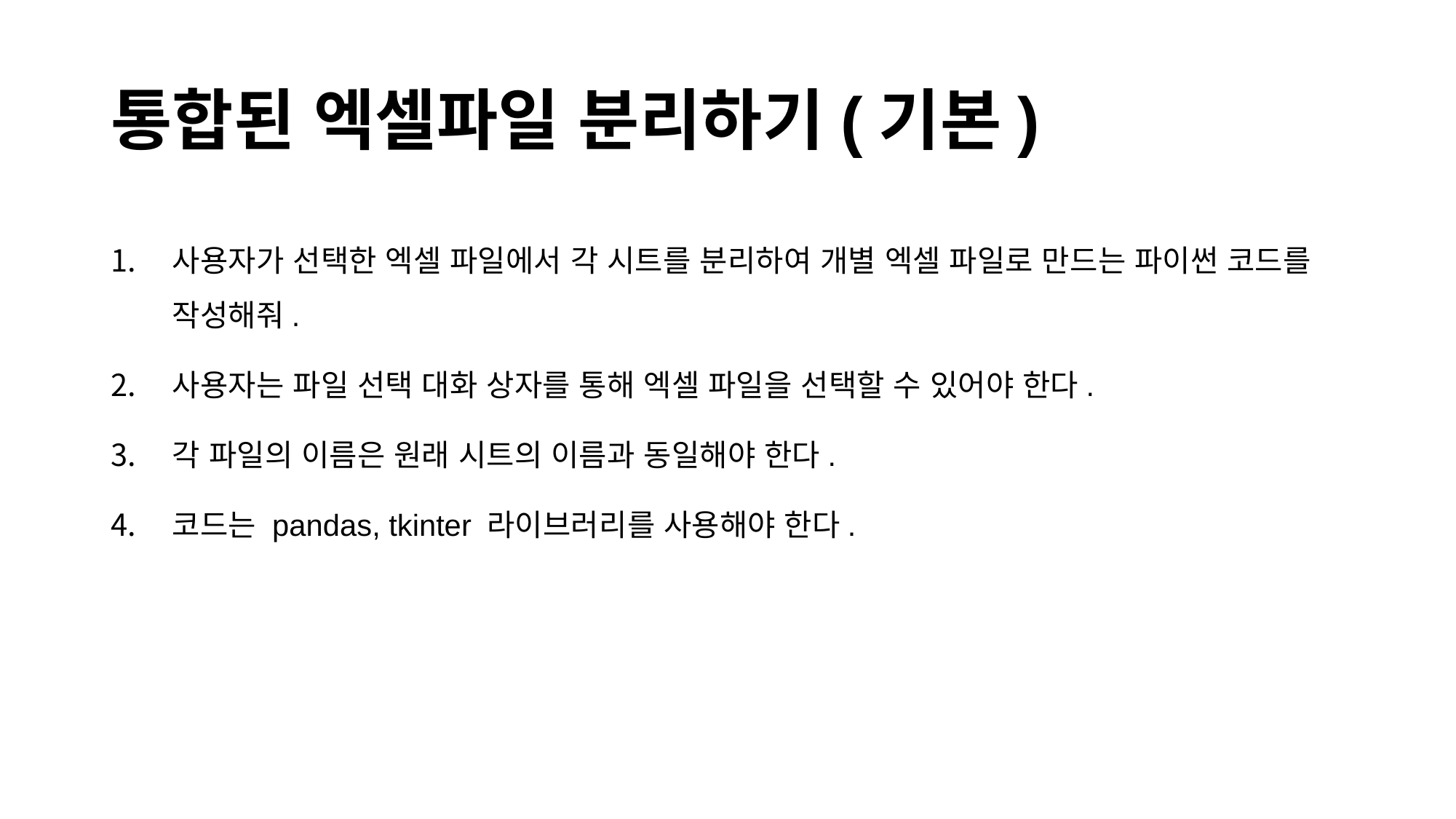

# 통합된 엑셀파일 분리하기(기본)
사용자가 선택한 엑셀 파일에서 각 시트를 분리하여 개별 엑셀 파일로 만드는 파이썬 코드를 작성해줘.
사용자는 파일 선택 대화 상자를 통해 엑셀 파일을 선택할 수 있어야 한다.
각 파일의 이름은 원래 시트의 이름과 동일해야 한다.
코드는 pandas, tkinter 라이브러리를 사용해야 한다.